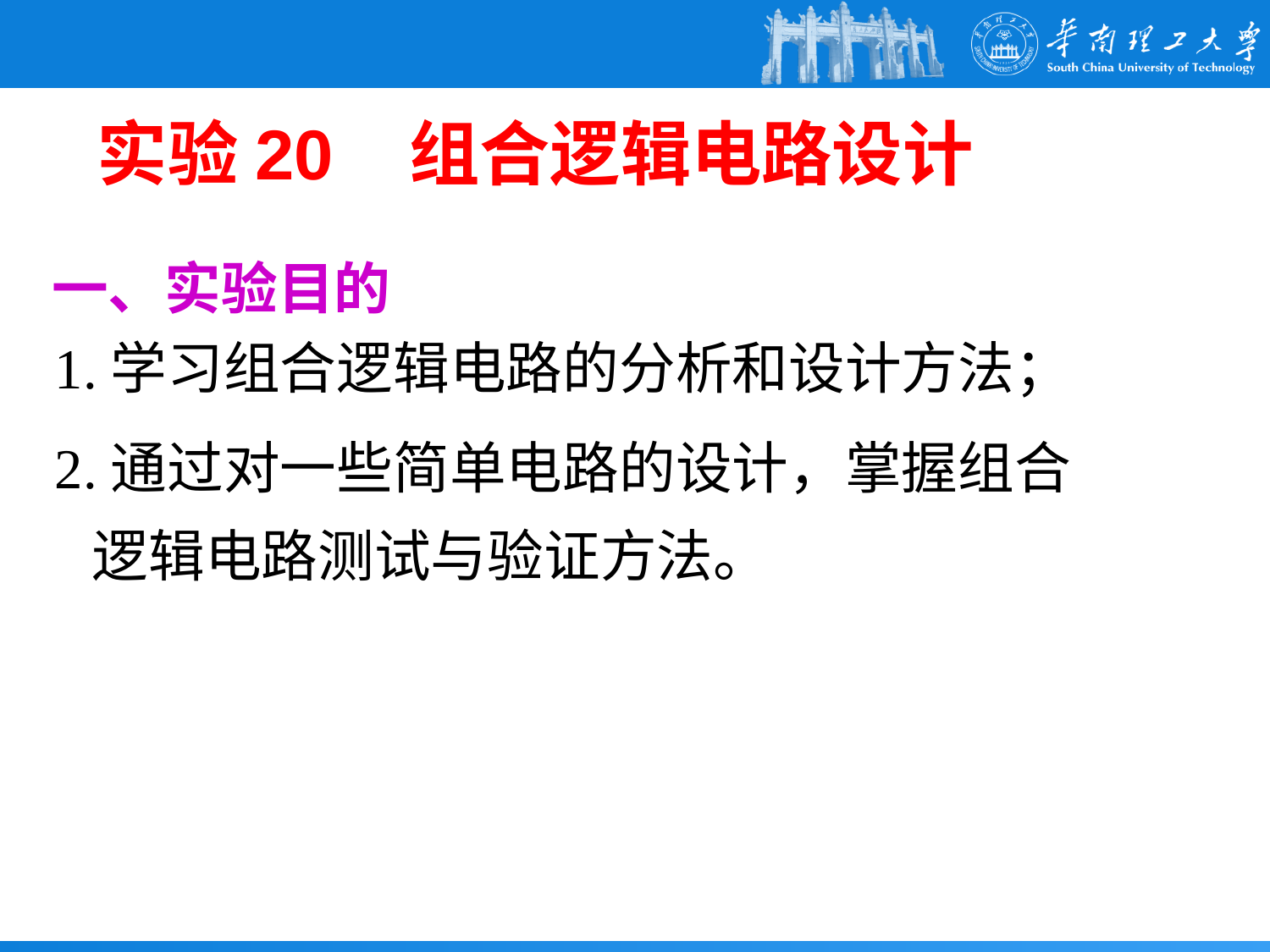

# 实验20   组合逻辑电路设计
一、实验目的
1.学习组合逻辑电路的分析和设计方法；
2.通过对一些简单电路的设计，掌握组合逻辑电路测试与验证方法。